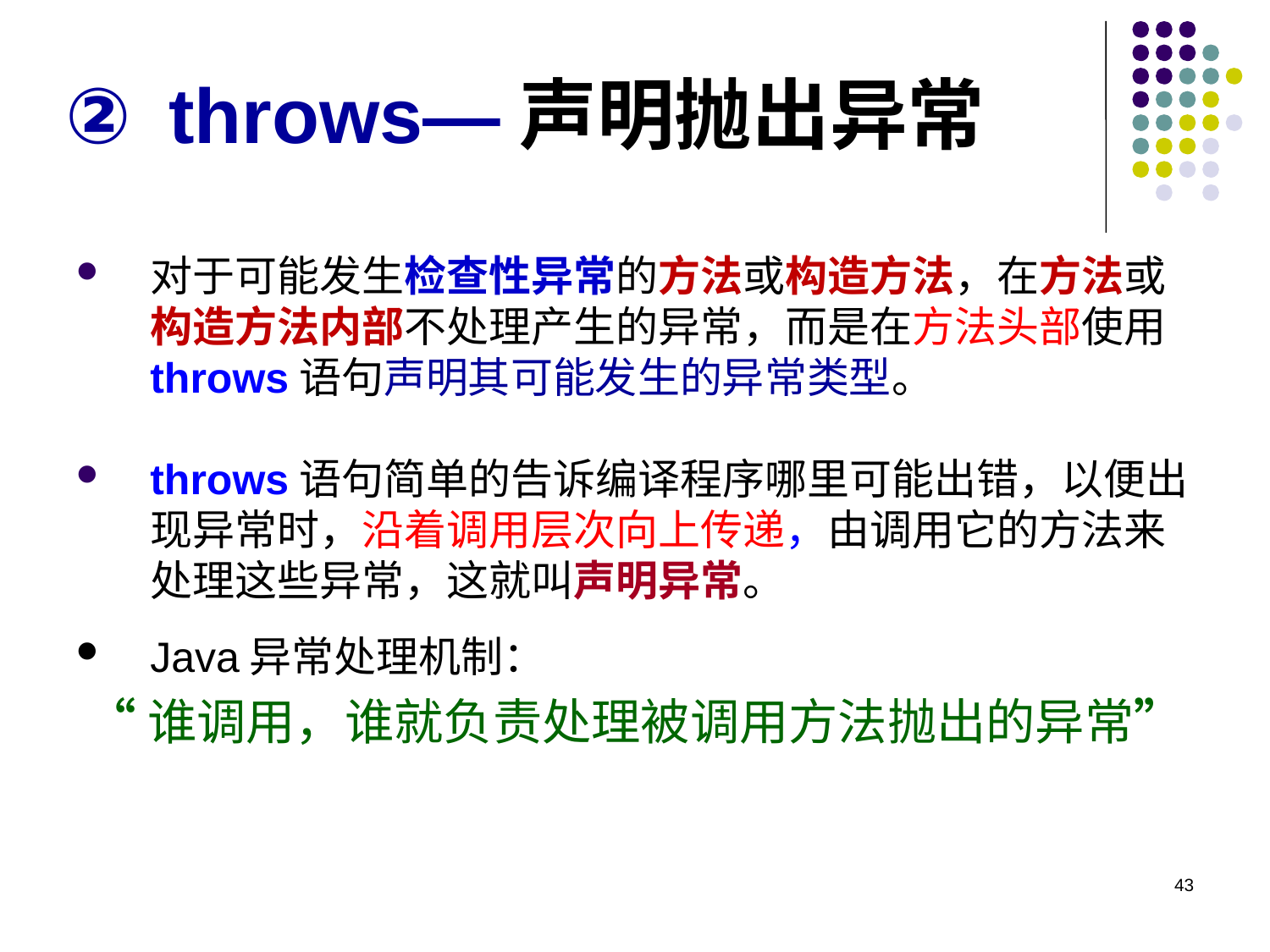

throws—声明抛出异常

对于可能发生检查性异常的方法或构造方法，在方法或构造方法内部不处理产生的异常，而是在方法头部使用throws语句声明其可能发生的异常类型。

throws语句简单的告诉编译程序哪里可能出错，以便出现异常时，沿着调用层次向上传递，由调用它的方法来处理这些异常，这就叫声明异常。

Java异常处理机制：
“谁调用，谁就负责处理被调用方法抛出的异常”

43